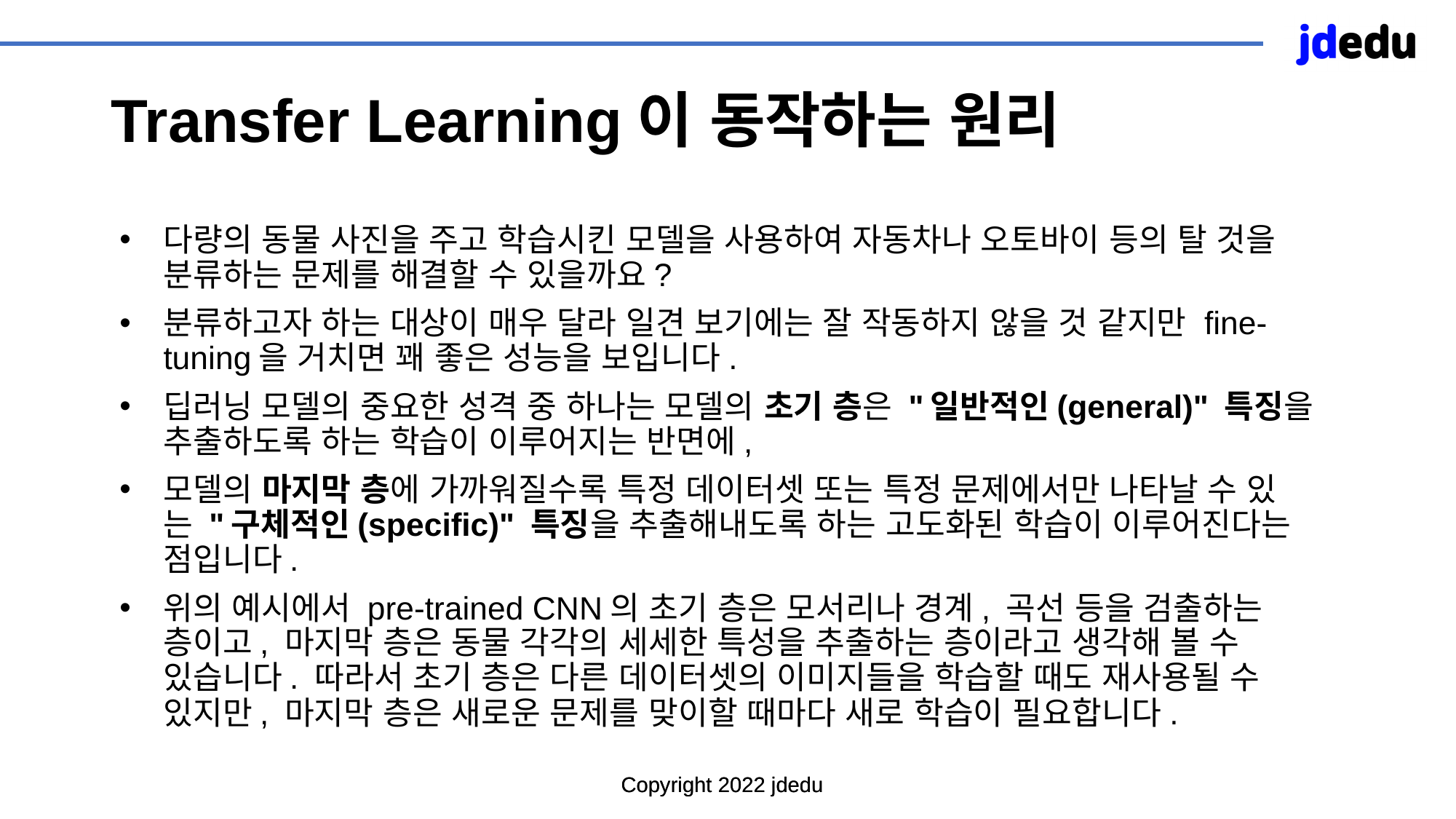

# Transfer Learning이 동작하는 원리
다량의 동물 사진을 주고 학습시킨 모델을 사용하여 자동차나 오토바이 등의 탈 것을 분류하는 문제를 해결할 수 있을까요?
분류하고자 하는 대상이 매우 달라 일견 보기에는 잘 작동하지 않을 것 같지만 fine-tuning을 거치면 꽤 좋은 성능을 보입니다.
딥러닝 모델의 중요한 성격 중 하나는 모델의 초기 층은 "일반적인(general)" 특징을 추출하도록 하는 학습이 이루어지는 반면에,
모델의 마지막 층에 가까워질수록 특정 데이터셋 또는 특정 문제에서만 나타날 수 있는 "구체적인(specific)" 특징을 추출해내도록 하는 고도화된 학습이 이루어진다는 점입니다.
위의 예시에서 pre-trained CNN의 초기 층은 모서리나 경계, 곡선 등을 검출하는 층이고, 마지막 층은 동물 각각의 세세한 특성을 추출하는 층이라고 생각해 볼 수 있습니다. 따라서 초기 층은 다른 데이터셋의 이미지들을 학습할 때도 재사용될 수 있지만, 마지막 층은 새로운 문제를 맞이할 때마다 새로 학습이 필요합니다.